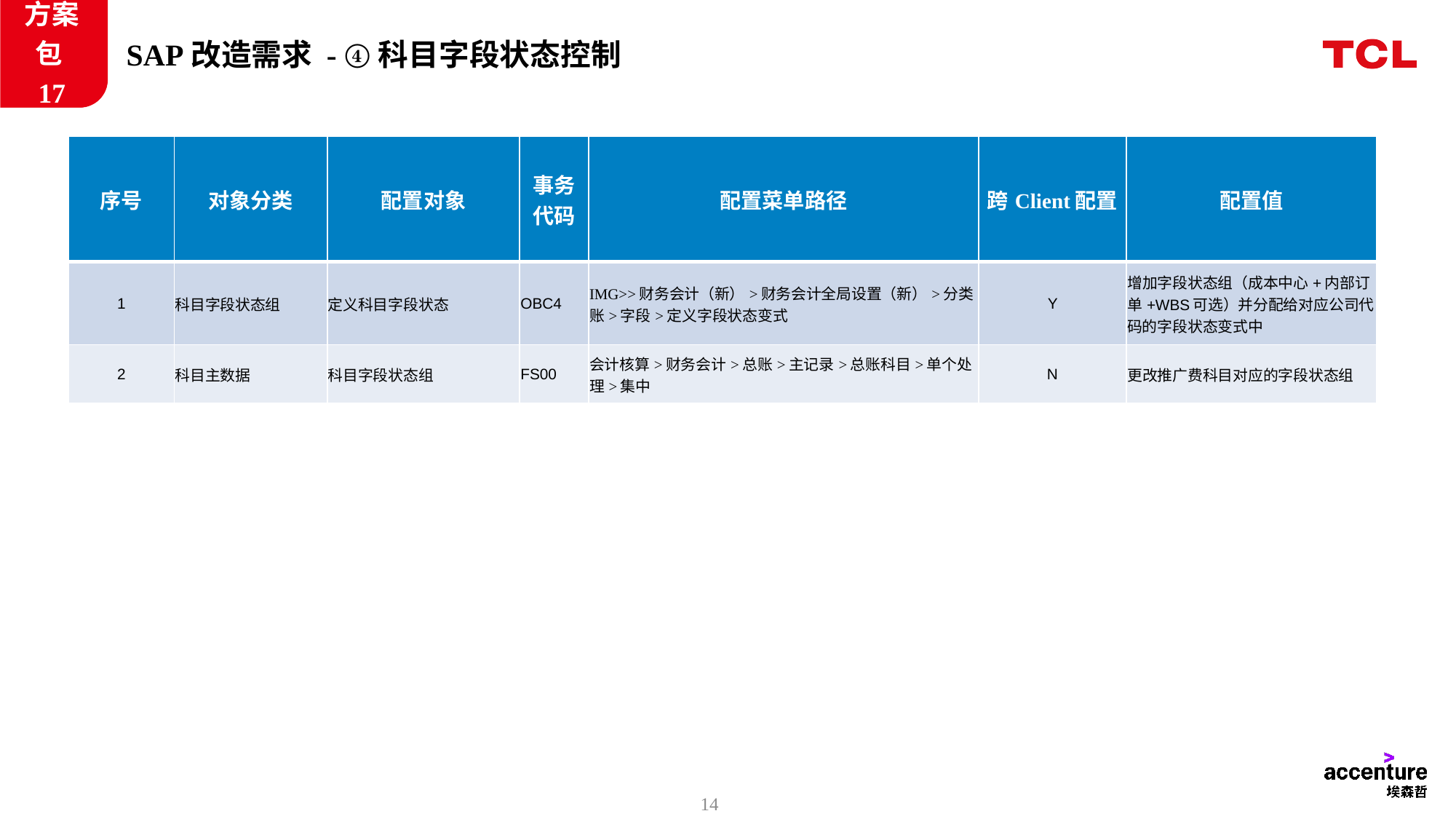

方案包17
# SAP改造需求 - ④科目字段状态控制
| 序号 | 对象分类 | 配置对象 | 事务 代码 | 配置菜单路径 | 跨Client配置 | 配置值 |
| --- | --- | --- | --- | --- | --- | --- |
| 1 | 科目字段状态组 | 定义科目字段状态 | OBC4 | IMG>>财务会计（新）>财务会计全局设置（新）>分类账>字段>定义字段状态变式 | Y | 增加字段状态组（成本中心+内部订单+WBS可选）并分配给对应公司代码的字段状态变式中 |
| 2 | 科目主数据 | 科目字段状态组 | FS00 | 会计核算>财务会计>总账>主记录>总账科目>单个处理>集中 | N | 更改推广费科目对应的字段状态组 |
14